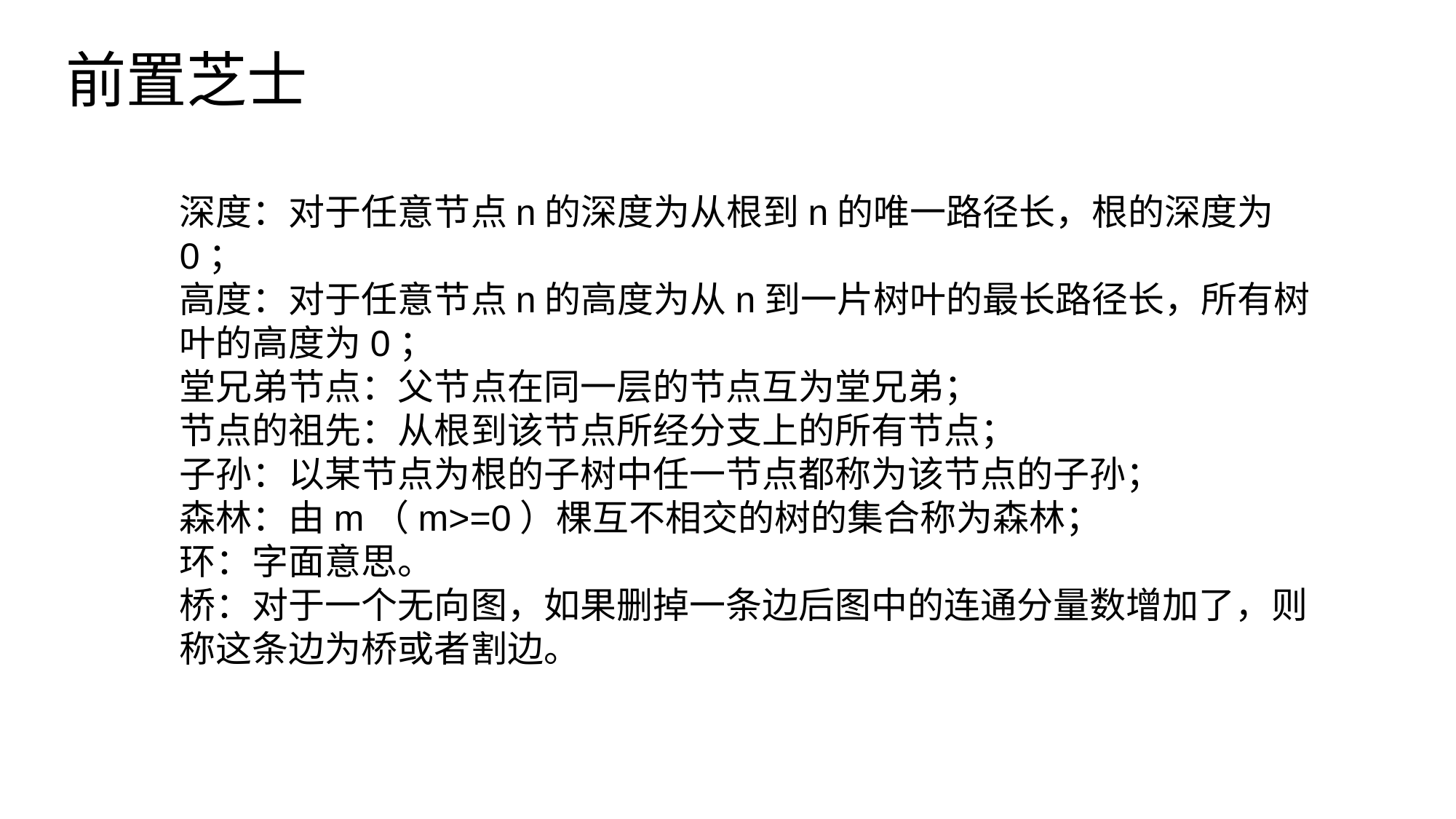

前置芝士
深度：对于任意节点n的深度为从根到n的唯一路径长，根的深度为0；
高度：对于任意节点n的高度为从n到一片树叶的最长路径长，所有树叶的高度为0；
堂兄弟节点：父节点在同一层的节点互为堂兄弟；
节点的祖先：从根到该节点所经分支上的所有节点；
子孙：以某节点为根的子树中任一节点都称为该节点的子孙；
森林：由m（m>=0）棵互不相交的树的集合称为森林；
环：字面意思。
桥：对于一个无向图，如果删掉一条边后图中的连通分量数增加了，则称这条边为桥或者割边。